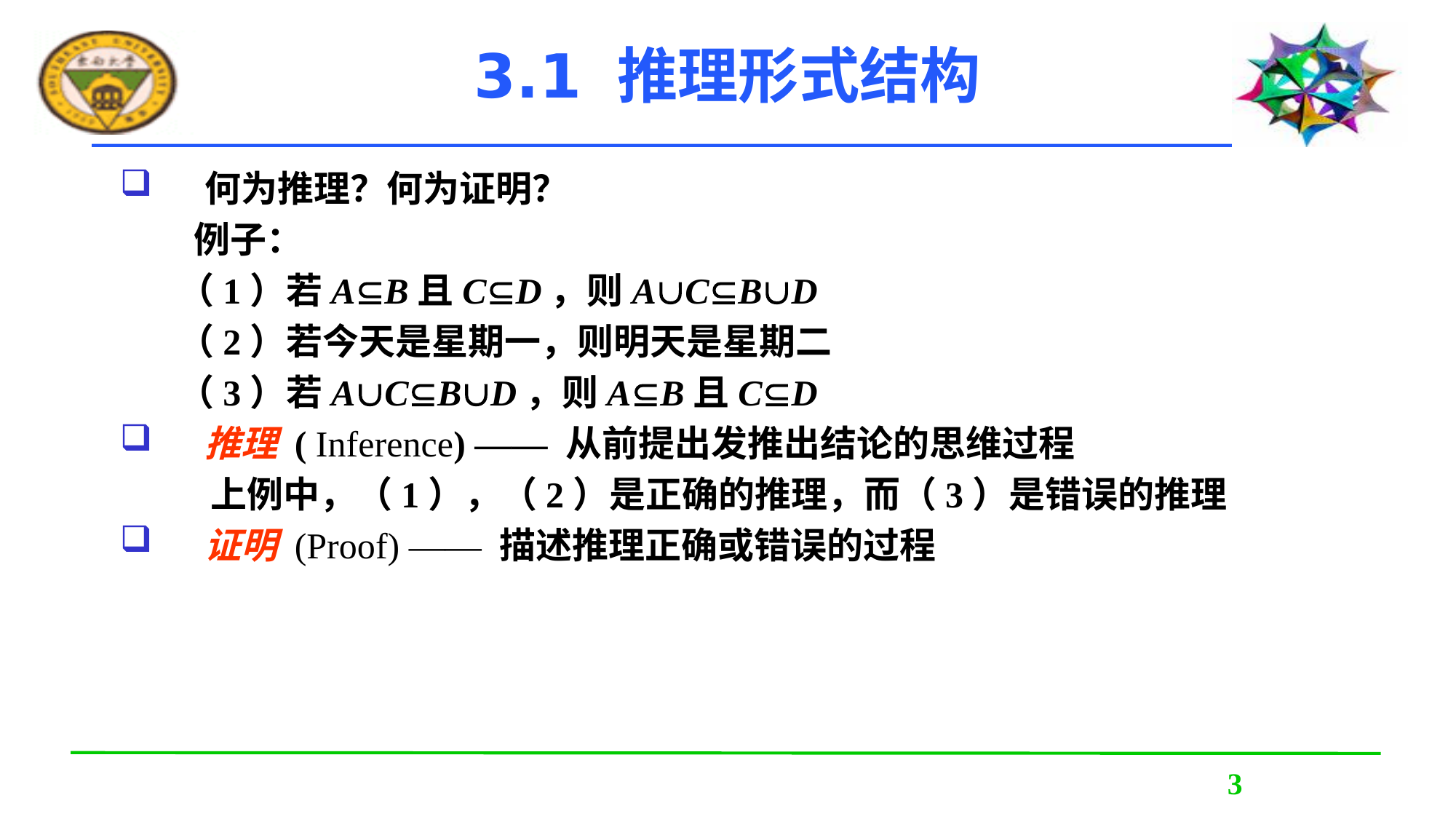

# 3.1 推理形式结构
何为推理？何为证明？
        例子：
      （1）若A⊆B且C⊆D，则A∪C⊆B∪D
      （2）若今天是星期一，则明天是星期二
      （3）若A∪C⊆B∪D，则A⊆B且C⊆D
推理 ( Inference) —— 从前提出发推出结论的思维过程
          上例中，（1），（2）是正确的推理，而（3）是错误的推理
证明 (Proof) —— 描述推理正确或错误的过程